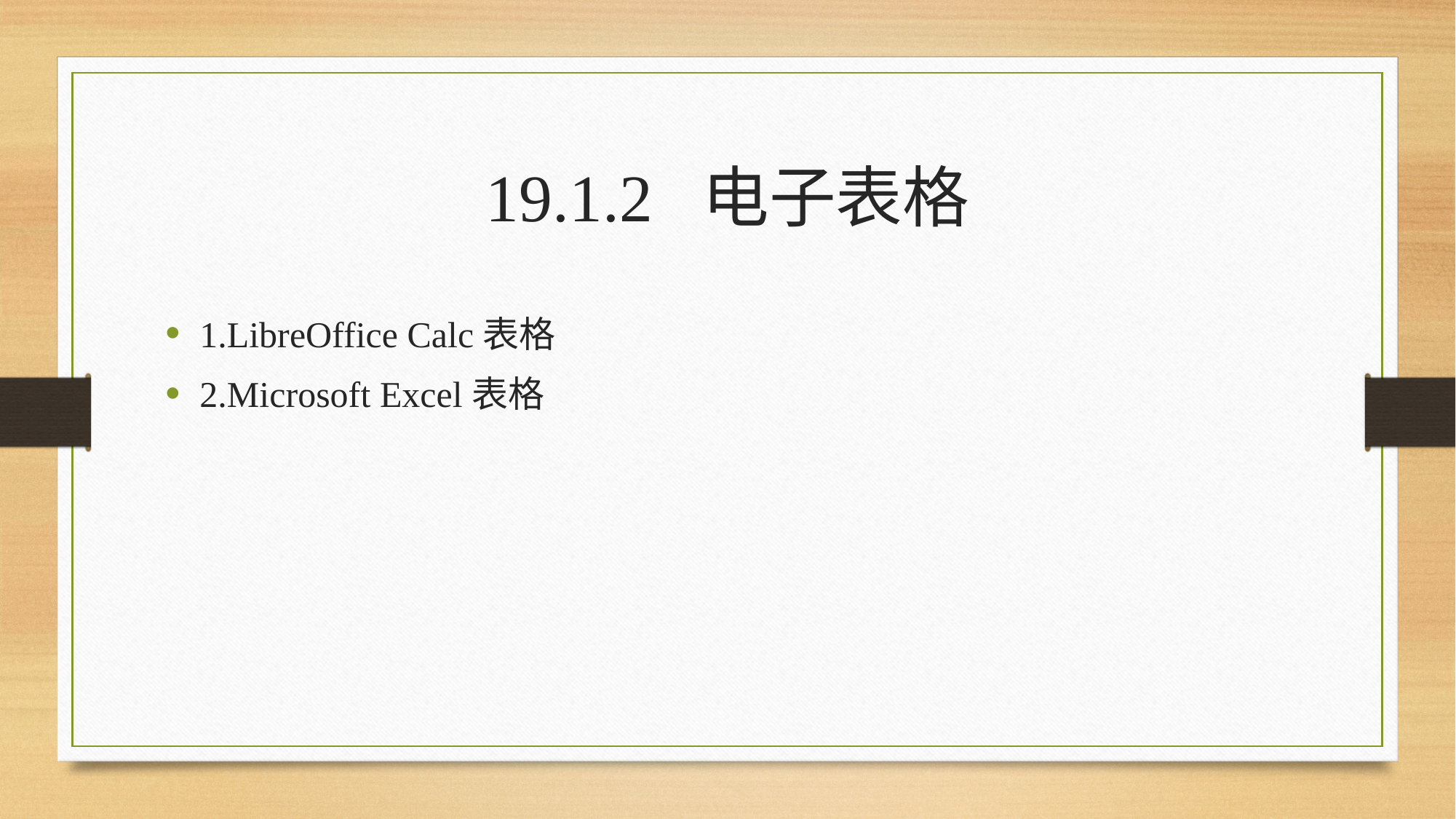

# 19.1.2  电子表格
1.LibreOffice Calc表格
2.Microsoft Excel表格